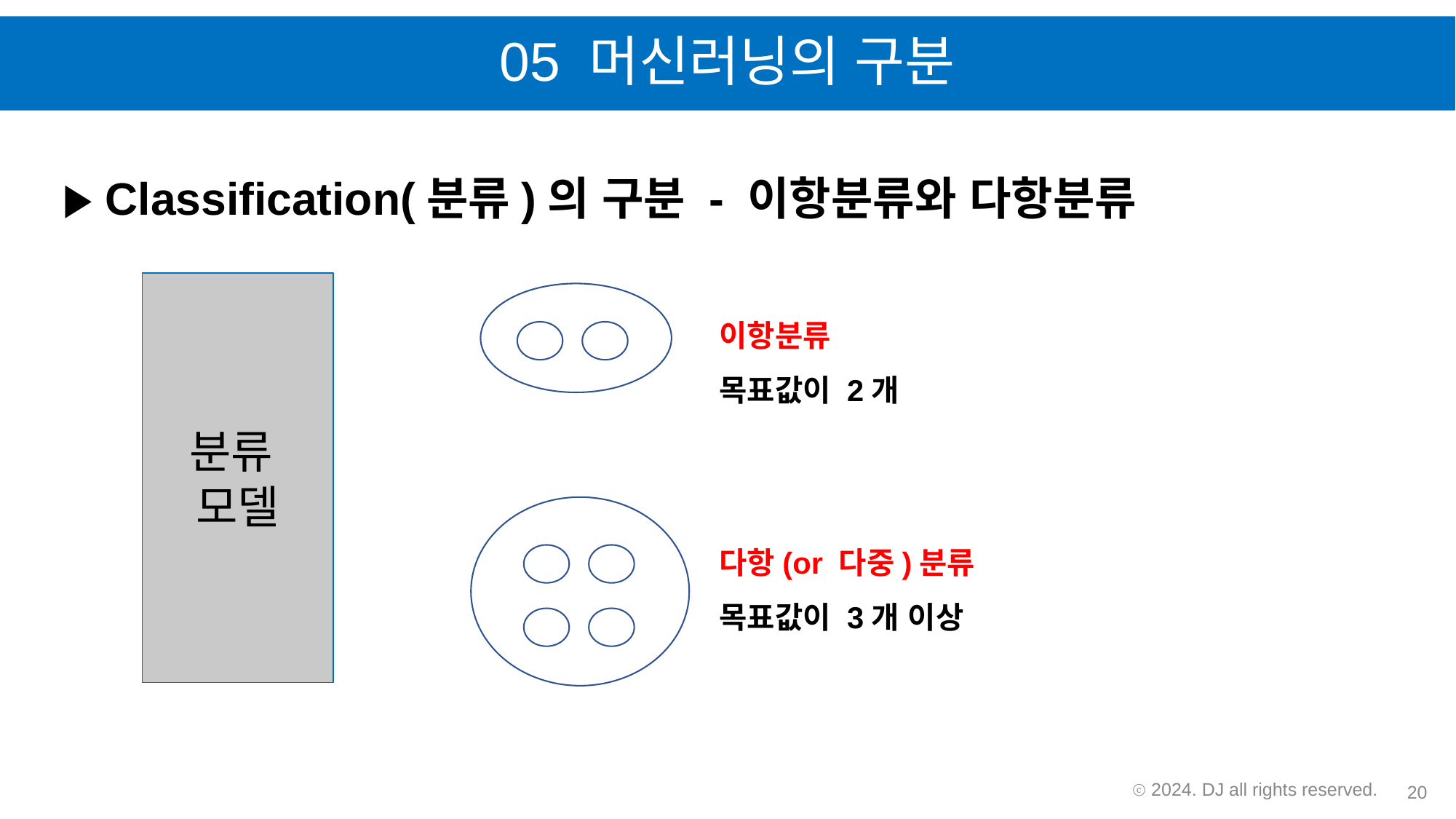

# 05 머신러닝의 구분
▶ Classification(분류)의 구분 - 이항분류와 다항분류
분류
모델

이항분류
목표값이 2개

다항(or 다중)분류
목표값이 3개 이상

ⓒ 2024. DJ all rights reserved.
20